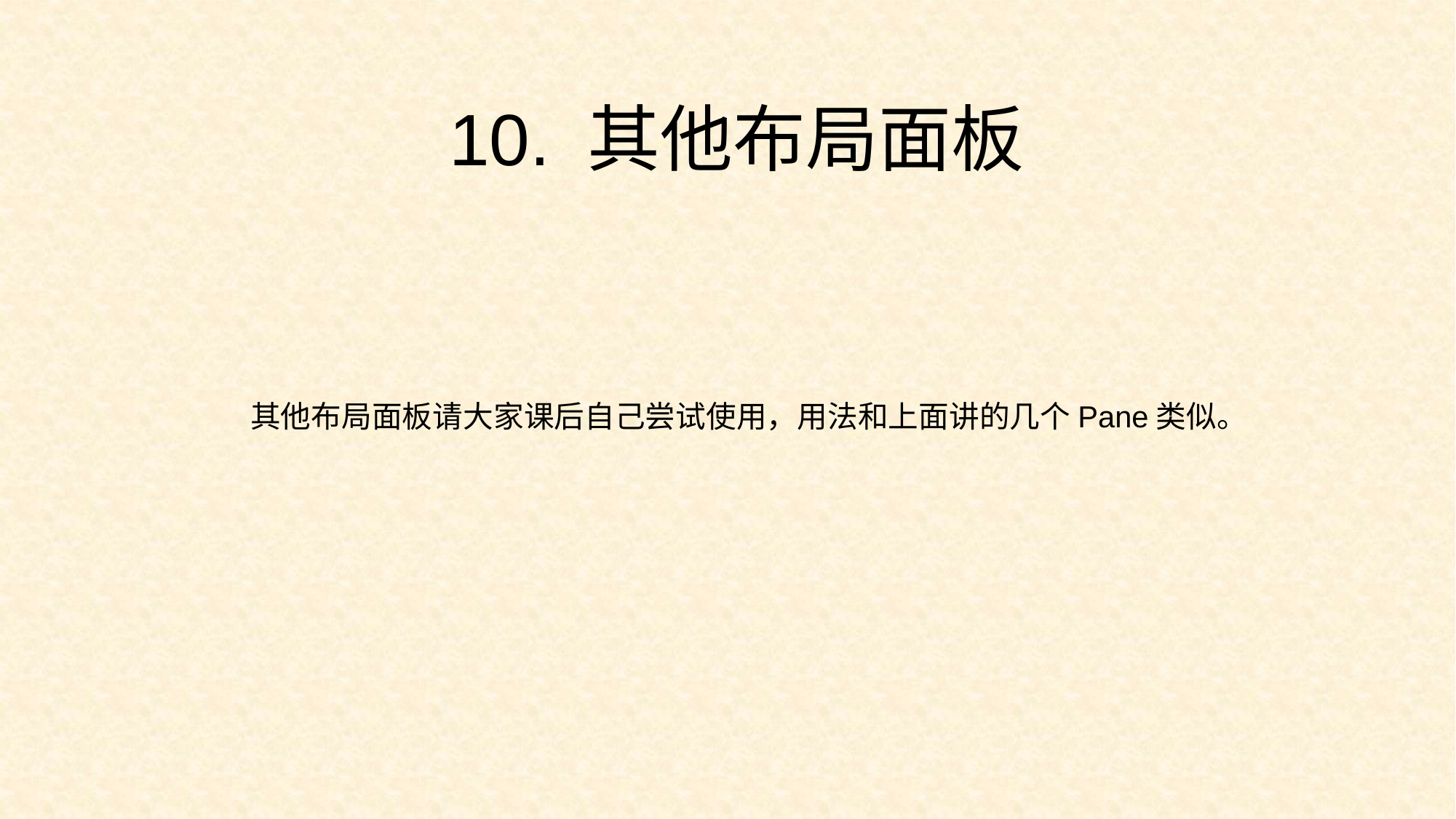

10. 其他布局面板
其他布局面板请大家课后自己尝试使用，用法和上面讲的几个Pane类似。